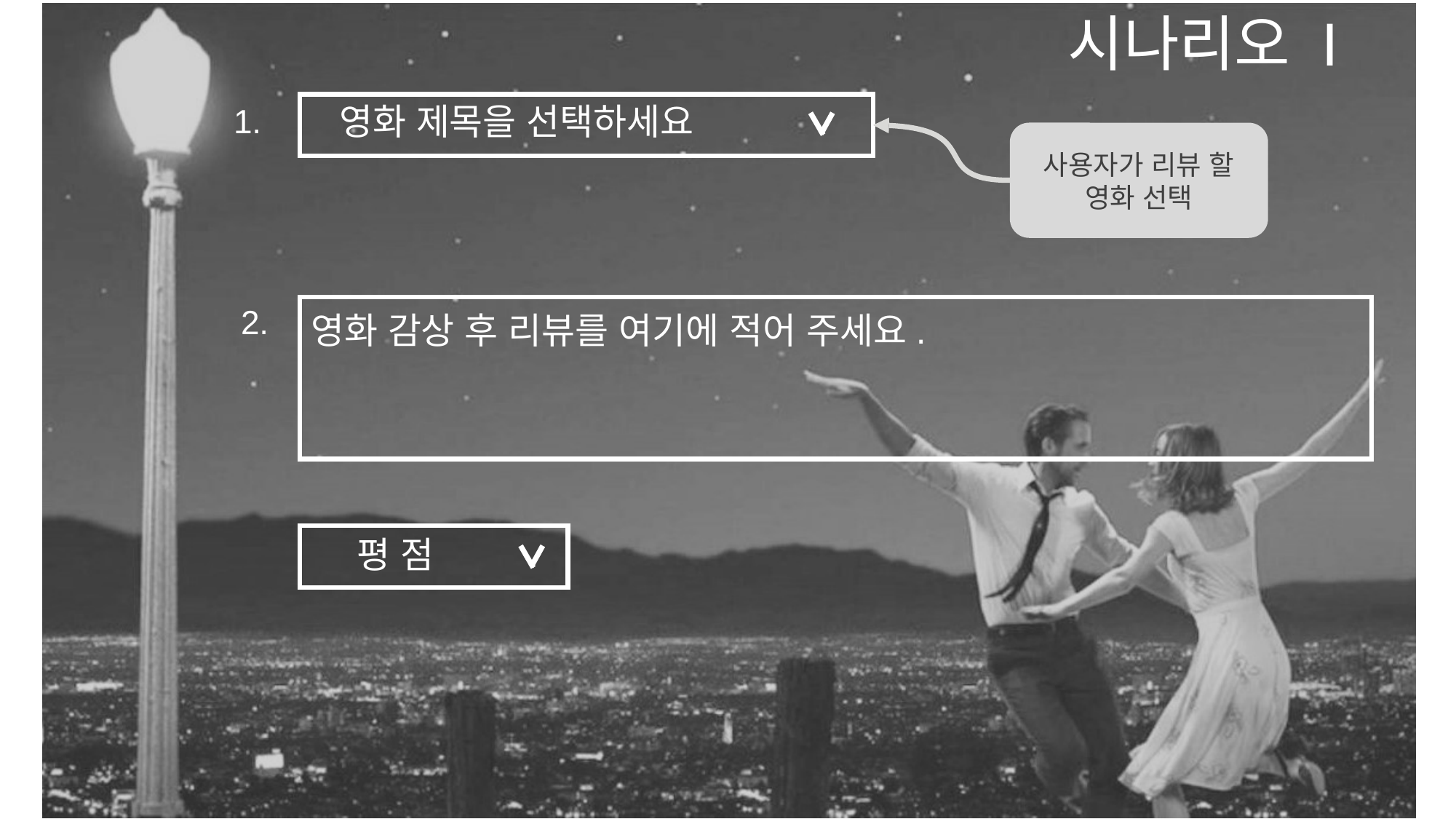

# 시나리오 I

영화 제목을 선택하세요
1.
사용자가 리뷰 할
영화 선택

2.
영화 감상 후 리뷰를 여기에 적어 주세요.

평 점